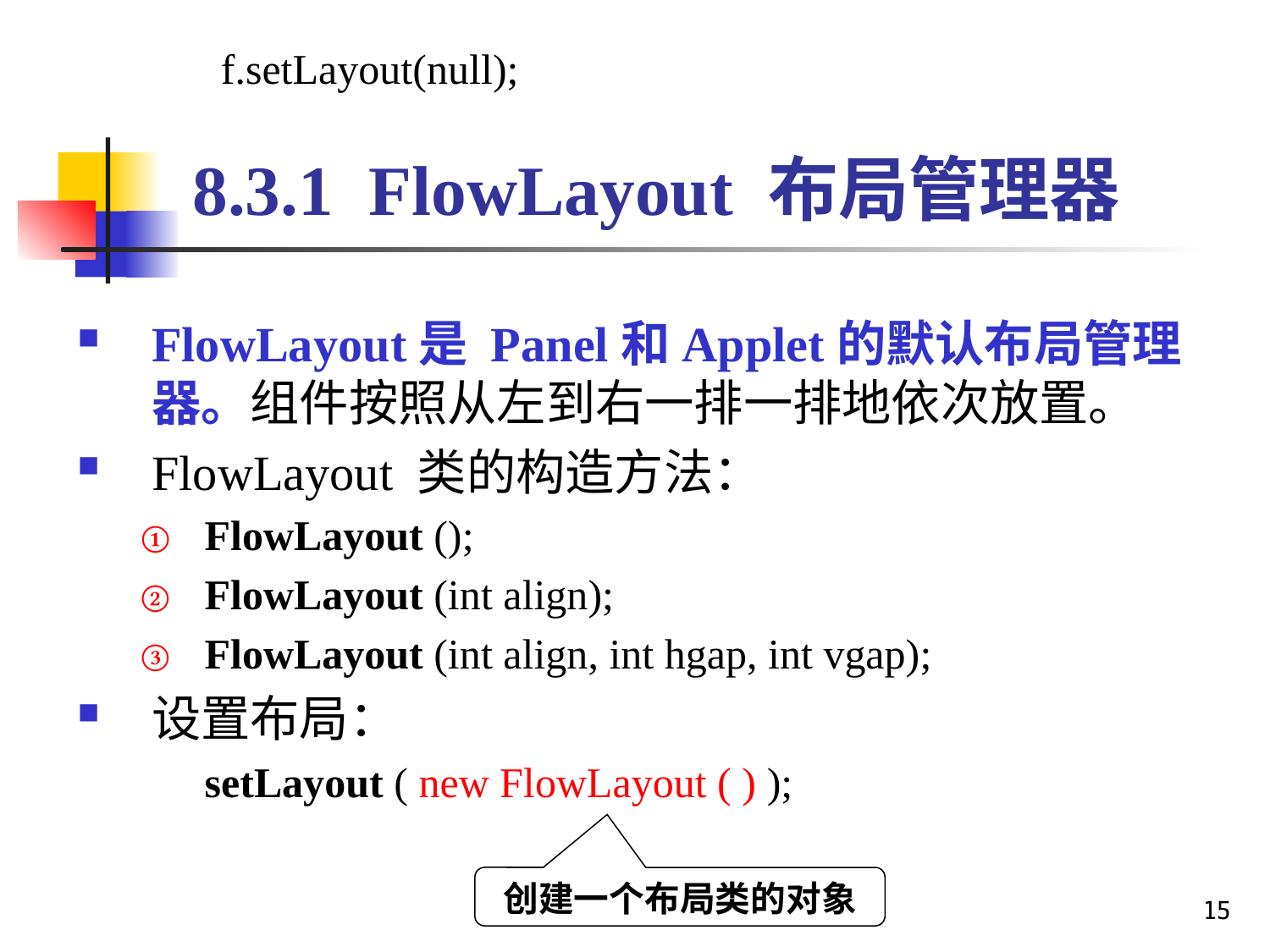

f.setLayout(null);
# 8.3.1  FlowLayout 布局管理器
FlowLayout是 Panel和Applet的默认布局管理器。组件按照从左到右一排一排地依次放置。
FlowLayout 类的构造方法：
FlowLayout ();
FlowLayout (int align);
FlowLayout (int align, int hgap, int vgap);
设置布局：
	setLayout ( new FlowLayout ( ) );
15
创建一个布局类的对象